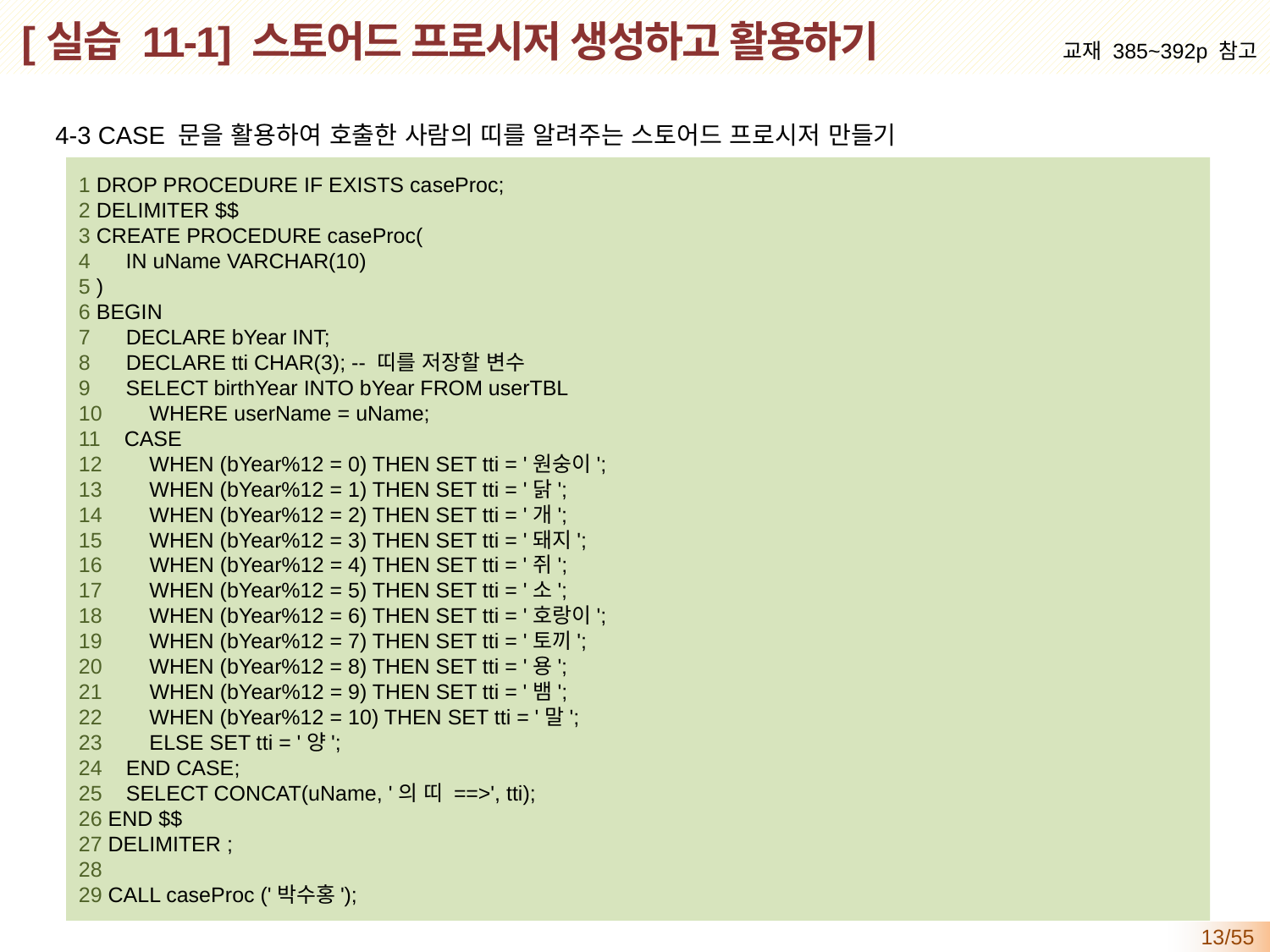

# [실습 11-1] 스토어드 프로시저 생성하고 활용하기
교재 385~392p 참고
   4-3 CASE 문을 활용하여 호출한 사람의 띠를 알려주는 스토어드 프로시저 만들기
1 DROP PROCEDURE IF EXISTS caseProc;
2 DELIMITER $$
3 CREATE PROCEDURE caseProc(
4      IN uName VARCHAR(10)
5 )
6 BEGIN
7      DECLARE bYear INT;
8      DECLARE tti CHAR(3); -- 띠를 저장할 변수
9      SELECT birthYear INTO bYear FROM userTBL
10        WHERE userName = uName;
11    CASE
12        WHEN (bYear%12 = 0) THEN SET tti = '원숭이';
13        WHEN (bYear%12 = 1) THEN SET tti = '닭';
14        WHEN (bYear%12 = 2) THEN SET tti = '개';
15        WHEN (bYear%12 = 3) THEN SET tti = '돼지';
16        WHEN (bYear%12 = 4) THEN SET tti = '쥐';
17        WHEN (bYear%12 = 5) THEN SET tti = '소';
18        WHEN (bYear%12 = 6) THEN SET tti = '호랑이';
19        WHEN (bYear%12 = 7) THEN SET tti = '토끼';
20        WHEN (bYear%12 = 8) THEN SET tti = '용';
21        WHEN (bYear%12 = 9) THEN SET tti = '뱀';
22        WHEN (bYear%12 = 10) THEN SET tti = '말';
23        ELSE SET tti = '양';
24    END CASE;
25    SELECT CONCAT(uName, '의 띠 ==>', tti);
26 END $$
27 DELIMITER ;
28
29 CALL caseProc ('박수홍');